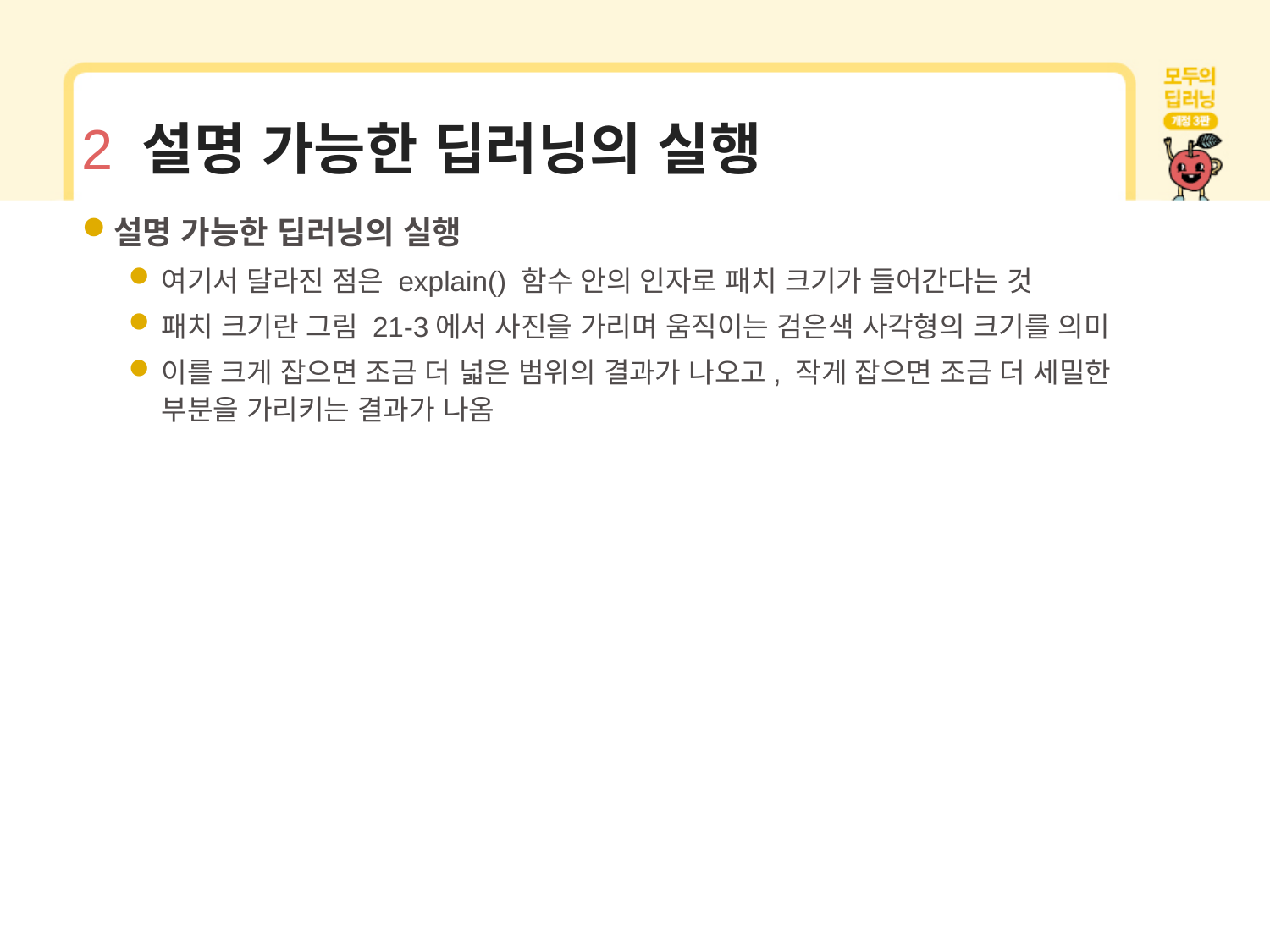

# 2 설명 가능한 딥러닝의 실행
설명 가능한 딥러닝의 실행
여기서 달라진 점은 explain() 함수 안의 인자로 패치 크기가 들어간다는 것
패치 크기란 그림 21-3에서 사진을 가리며 움직이는 검은색 사각형의 크기를 의미
이를 크게 잡으면 조금 더 넓은 범위의 결과가 나오고, 작게 잡으면 조금 더 세밀한 부분을 가리키는 결과가 나옴